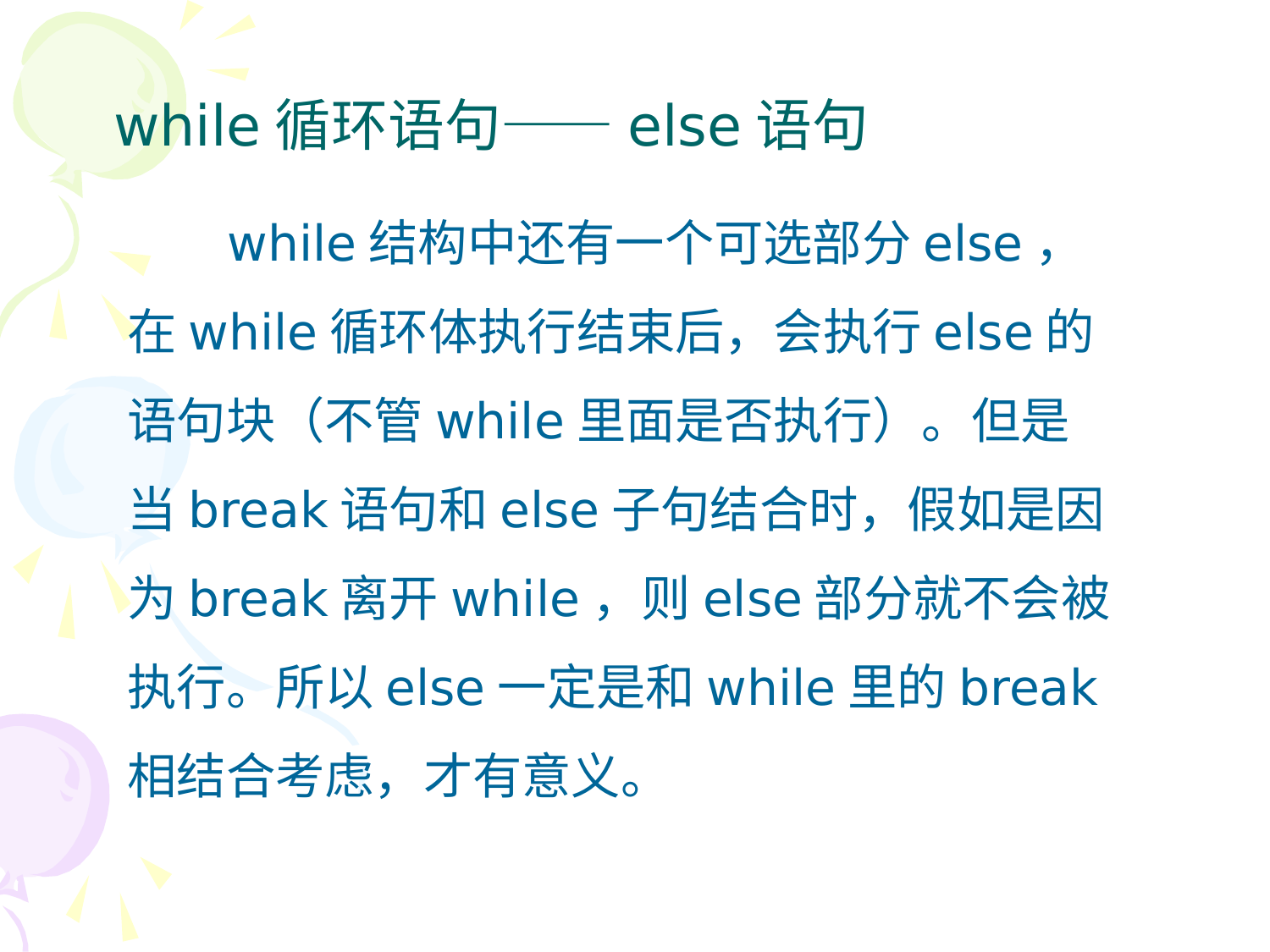

# while循环语句——else语句
while结构中还有一个可选部分else，在while循环体执行结束后，会执行else的语句块（不管while里面是否执行）。但是当break语句和else子句结合时，假如是因为break离开while，则else部分就不会被执行。所以else一定是和while里的break相结合考虑，才有意义。